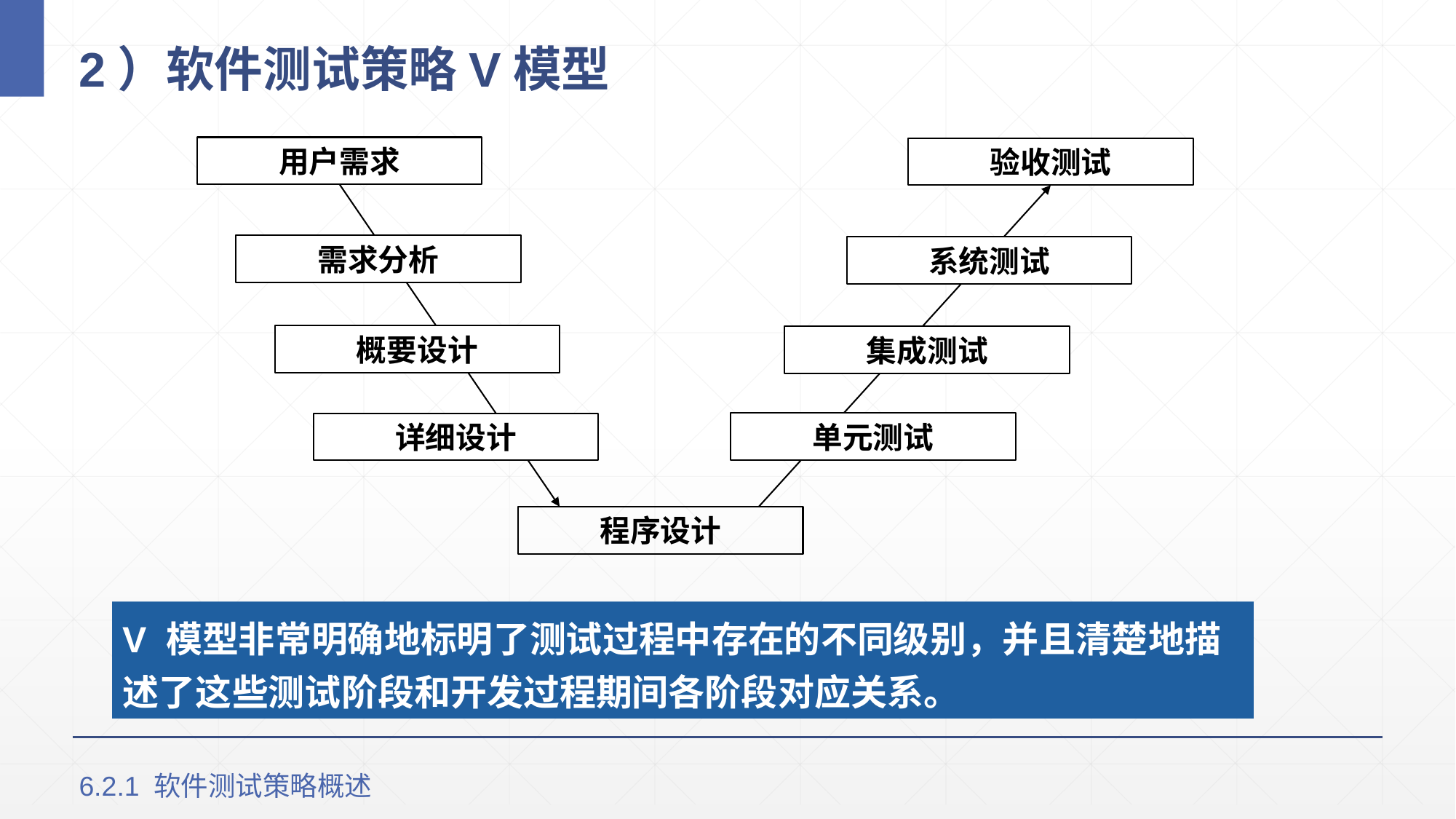

# 2）软件测试策略V模型

用户需求
验收测试
需求分析
系统测试
概要设计
集成测试
单元测试
详细设计
程序设计
V 模型非常明确地标明了测试过程中存在的不同级别，并且清楚地描述了这些测试阶段和开发过程期间各阶段对应关系。
6.2.1 软件测试策略概述